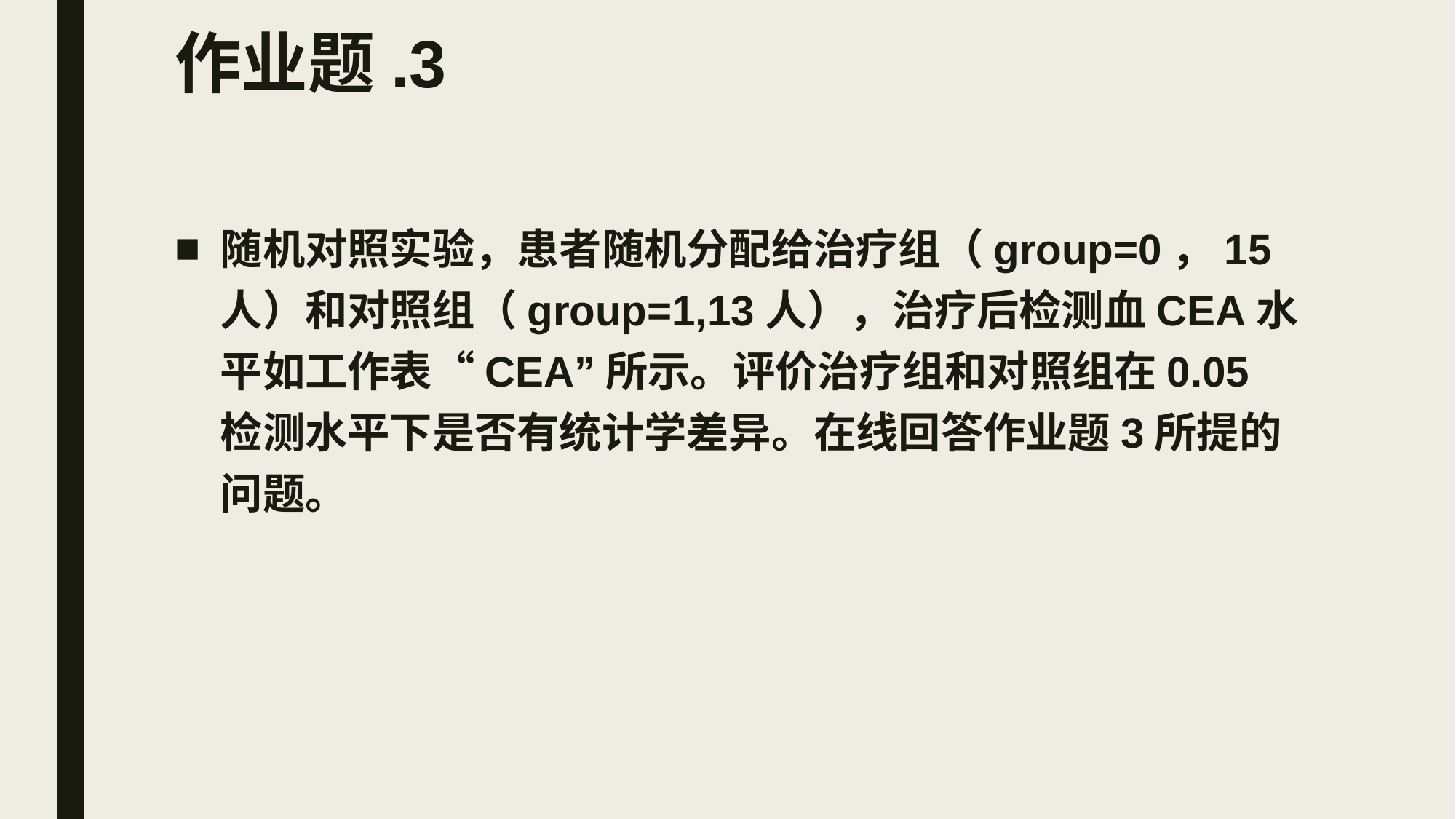

# 作业题.3
随机对照实验，患者随机分配给治疗组（group=0，15人）和对照组（group=1,13人），治疗后检测血CEA水平如工作表“CEA”所示。评价治疗组和对照组在0.05检测水平下是否有统计学差异。在线回答作业题3所提的问题。